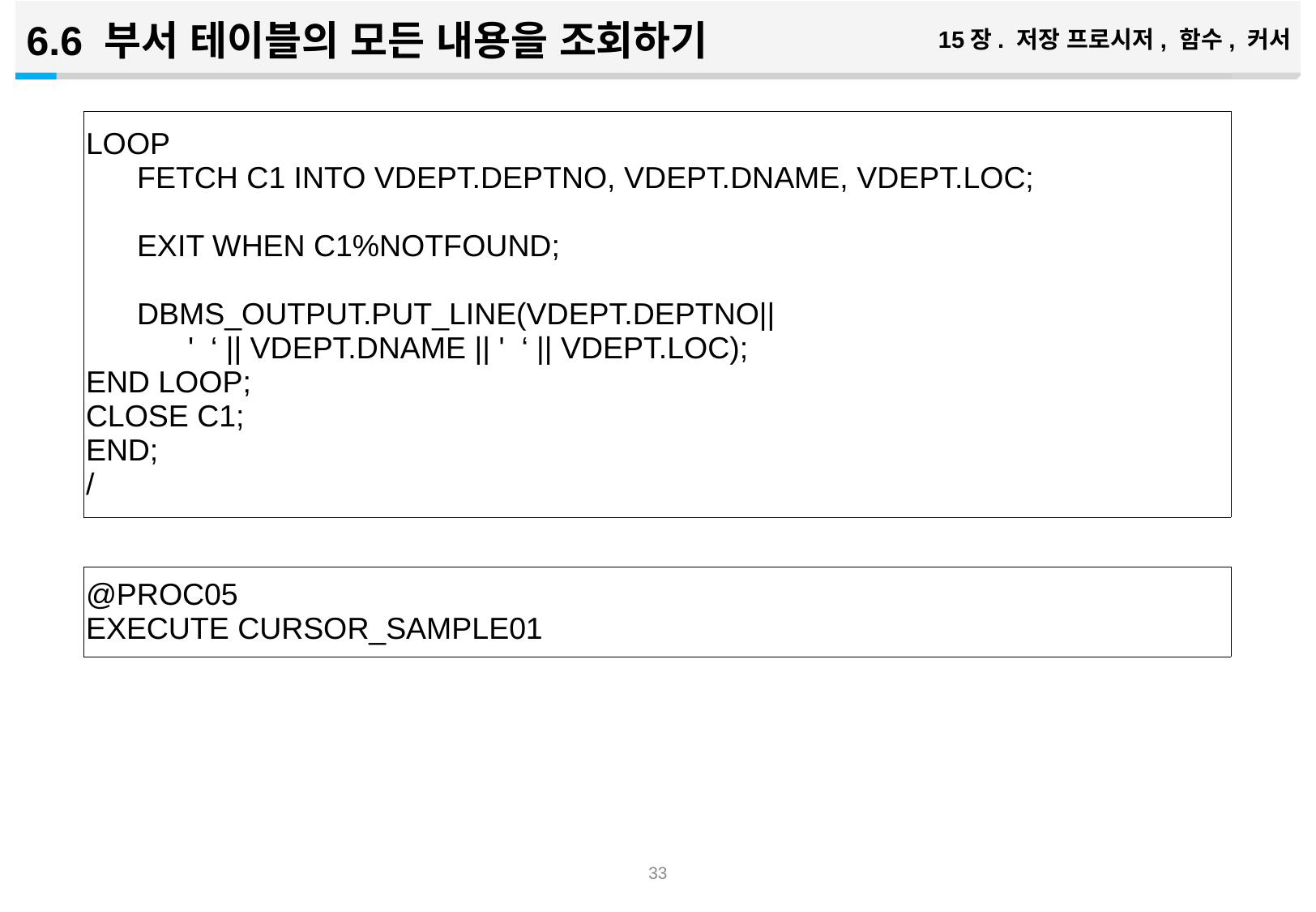

6.6 부서 테이블의 모든 내용을 조회하기
15장. 저장 프로시저, 함수, 커서
| LOOP FETCH C1 INTO VDEPT.DEPTNO, VDEPT.DNAME, VDEPT.LOC; EXIT WHEN C1%NOTFOUND; DBMS\_OUTPUT.PUT\_LINE(VDEPT.DEPTNO|| ' ‘ || VDEPT.DNAME || ' ‘ || VDEPT.LOC); END LOOP; CLOSE C1; END; / |
| --- |
| @PROC05 EXECUTE CURSOR\_SAMPLE01 |
| --- |
33